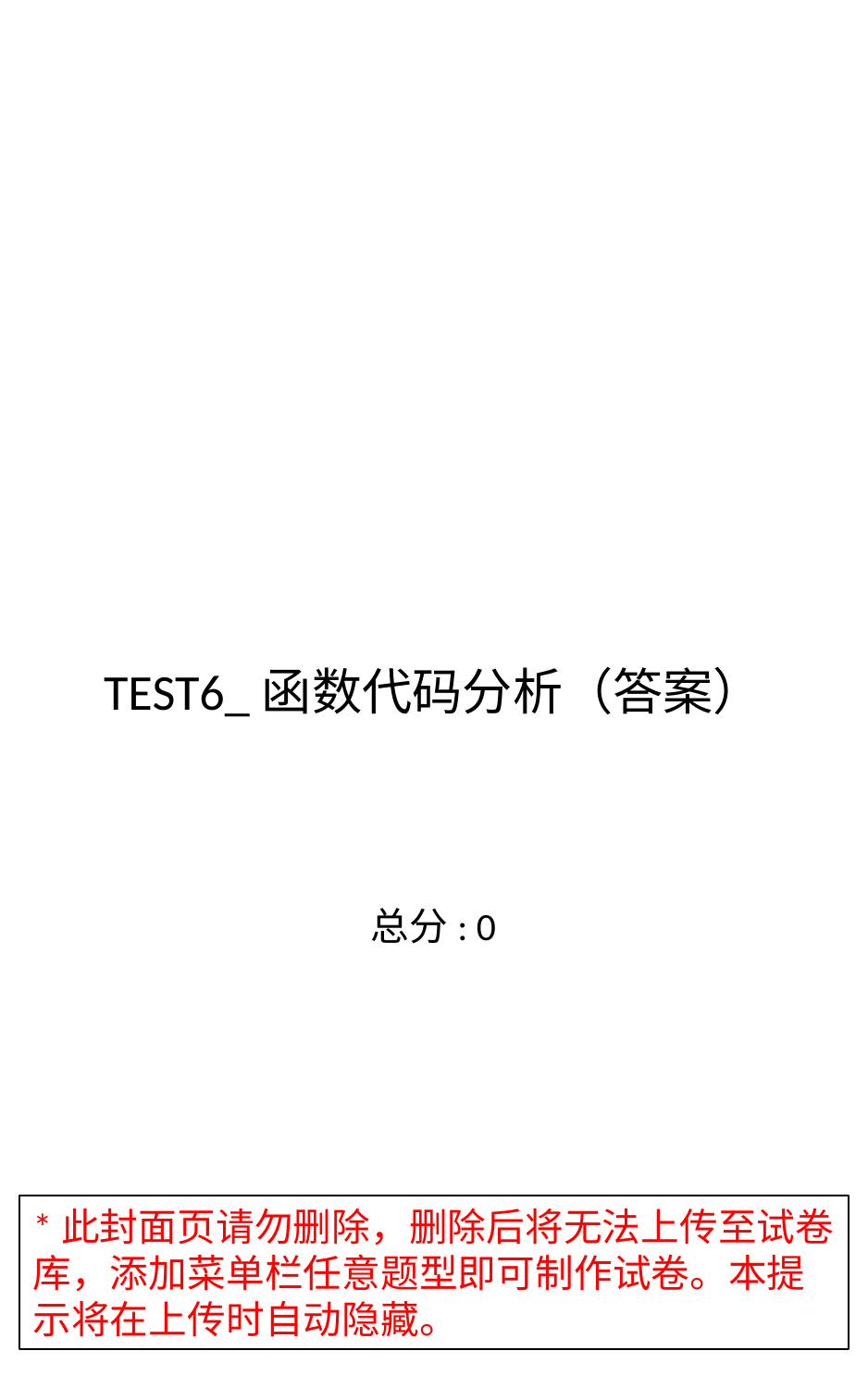

# TEST6_函数代码分析（答案）
总分: 0
*此封面页请勿删除，删除后将无法上传至试卷库，添加菜单栏任意题型即可制作试卷。本提示将在上传时自动隐藏。